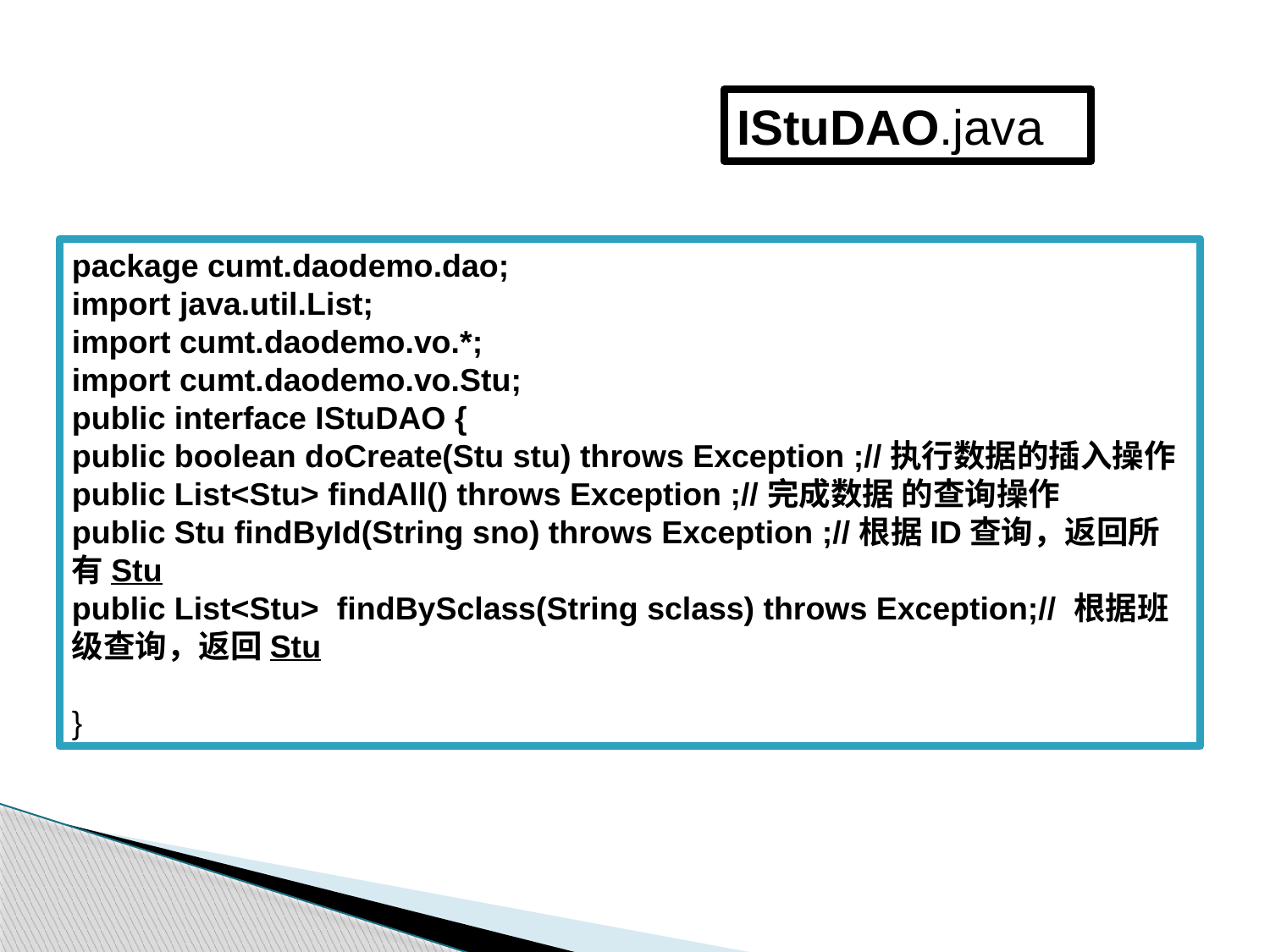

#
IStuDAO.java

package cumt.daodemo.dao;
import java.util.List;
import cumt.daodemo.vo.*;
import cumt.daodemo.vo.Stu;
public interface IStuDAO {
public boolean doCreate(Stu stu) throws Exception ;//执行数据的插入操作
public List<Stu> findAll() throws Exception ;//完成数据 的查询操作
public Stu findById(String sno) throws Exception ;//根据ID查询，返回所有Stu
public List<Stu>  findBySclass(String sclass) throws Exception;// 根据班级查询，返回Stu

}